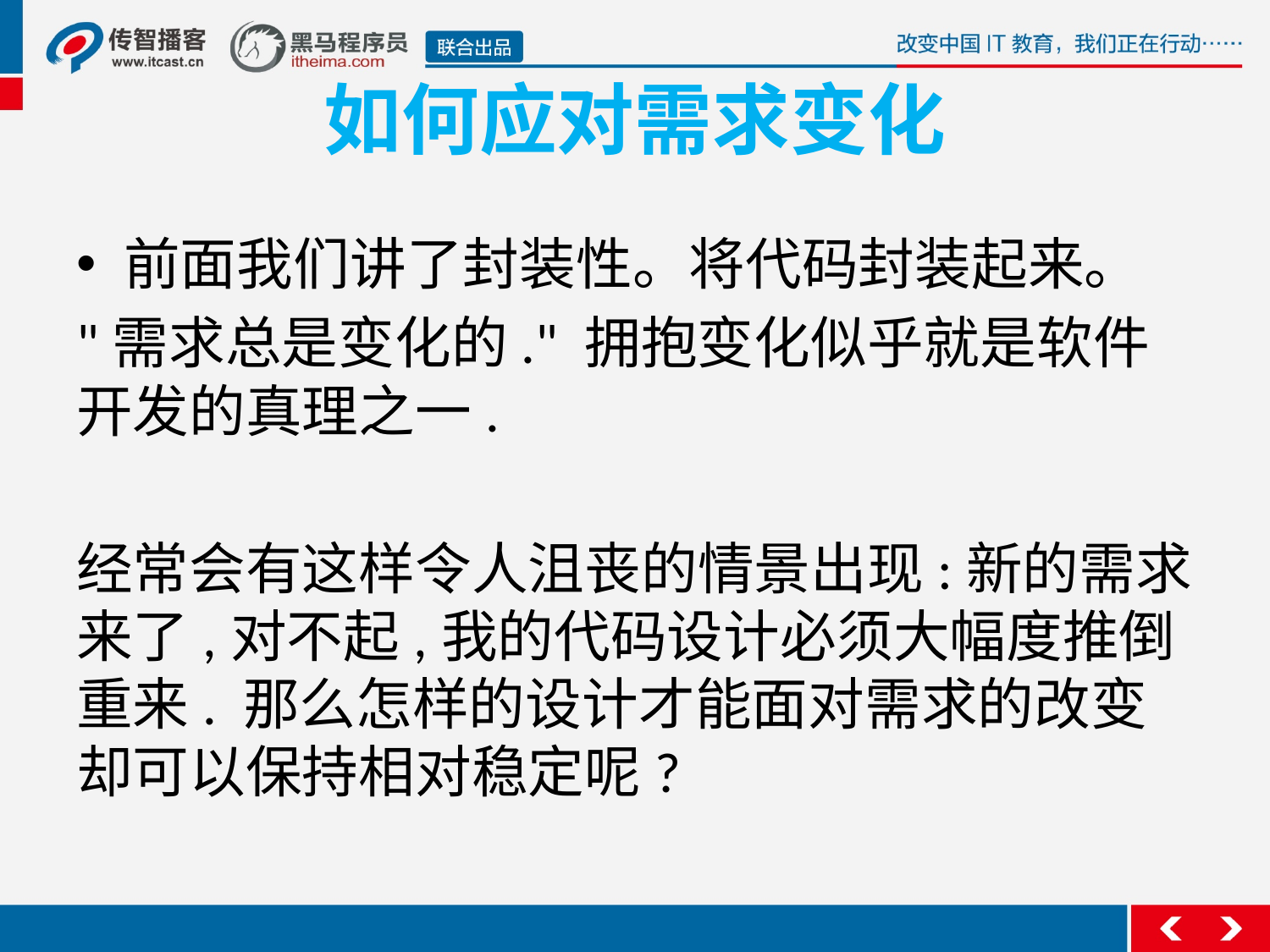

# 如何应对需求变化
前面我们讲了封装性。将代码封装起来。
"需求总是变化的." 拥抱变化似乎就是软件开发的真理之一.

经常会有这样令人沮丧的情景出现:新的需求来了,对不起,我的代码设计必须大幅度推倒重来. 那么怎样的设计才能面对需求的改变却可以保持相对稳定呢?